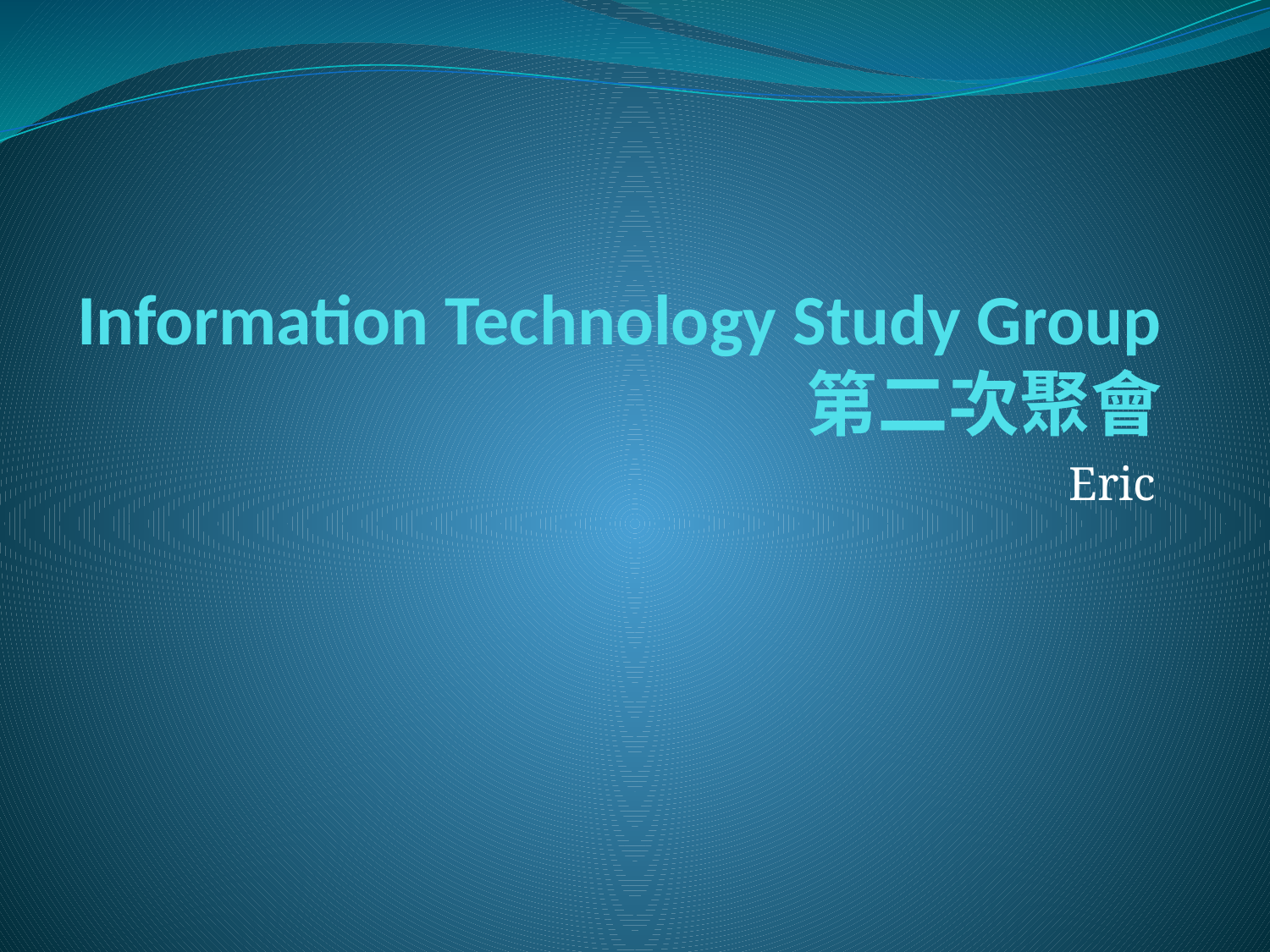

# Information Technology Study Group 第二次聚會
Eric